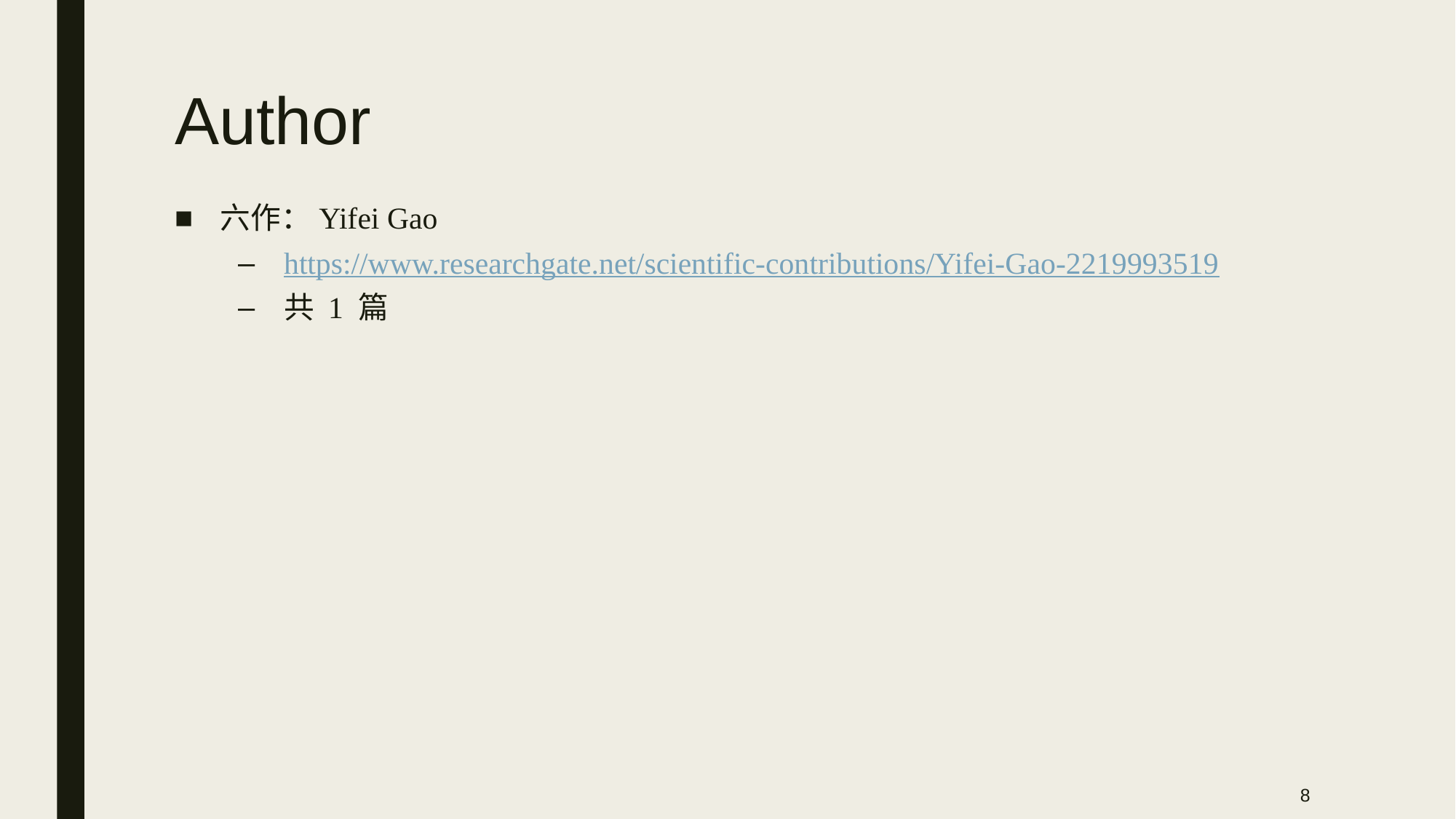

# Author
六作：Yifei Gao
https://www.researchgate.net/scientific-contributions/Yifei-Gao-2219993519
共 1 篇
8